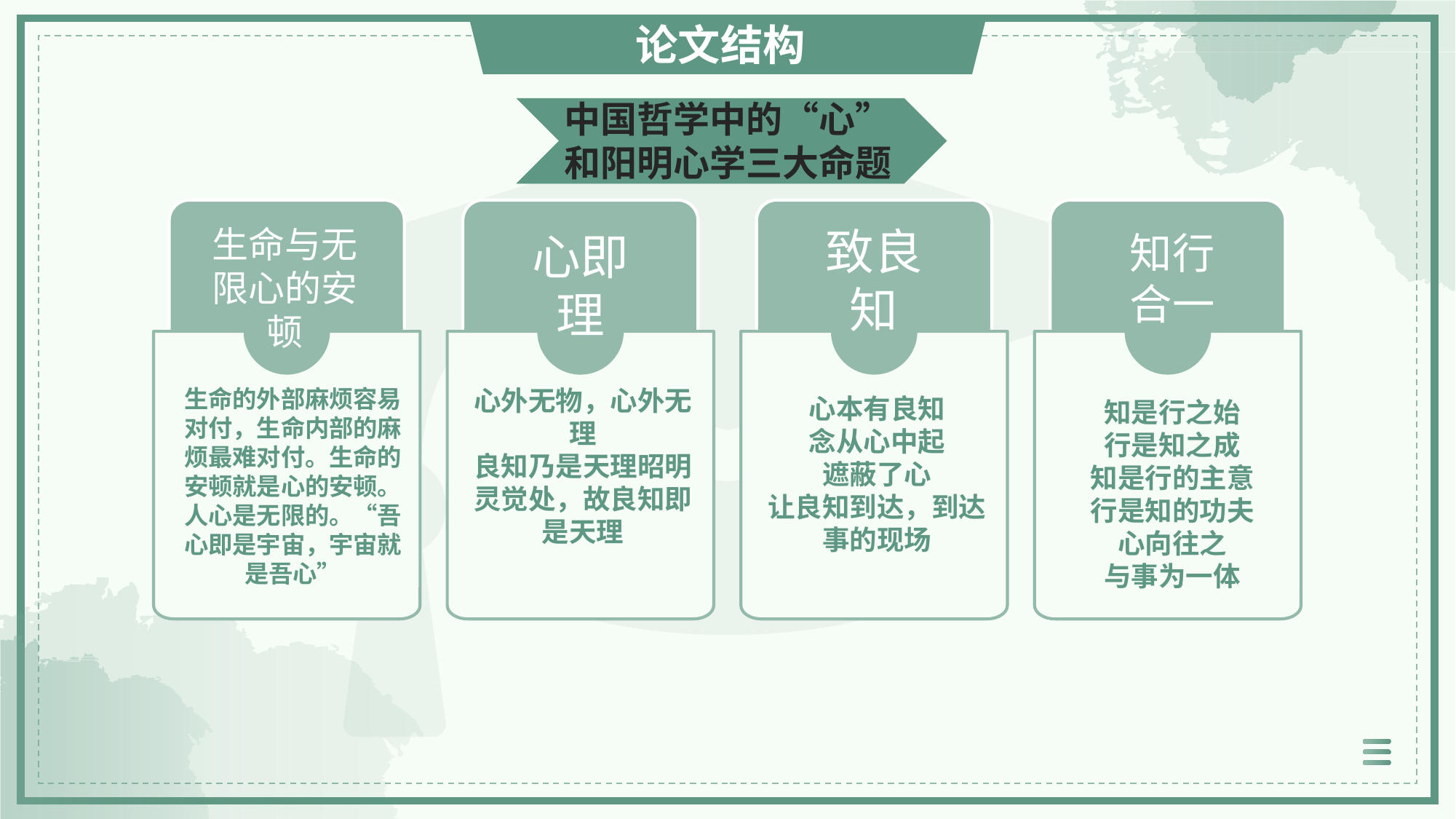

论文结构
中国哲学中的“心”和阳明心学三大命题

生命与无限心的安顿

心即理

致良知

知行合一

心外无物，心外无理
良知乃是天理昭明灵觉处，故良知即是天理

生命的外部麻烦容易对付，生命内部的麻烦最难对付。生命的安顿就是心的安顿。人心是无限的。“吾心即是宇宙，宇宙就是吾心”
心本有良知
念从心中起
遮蔽了心
让良知到达，到达事的现场

知是行之始
行是知之成
知是行的主意
行是知的功夫
心向往之
与事为一体